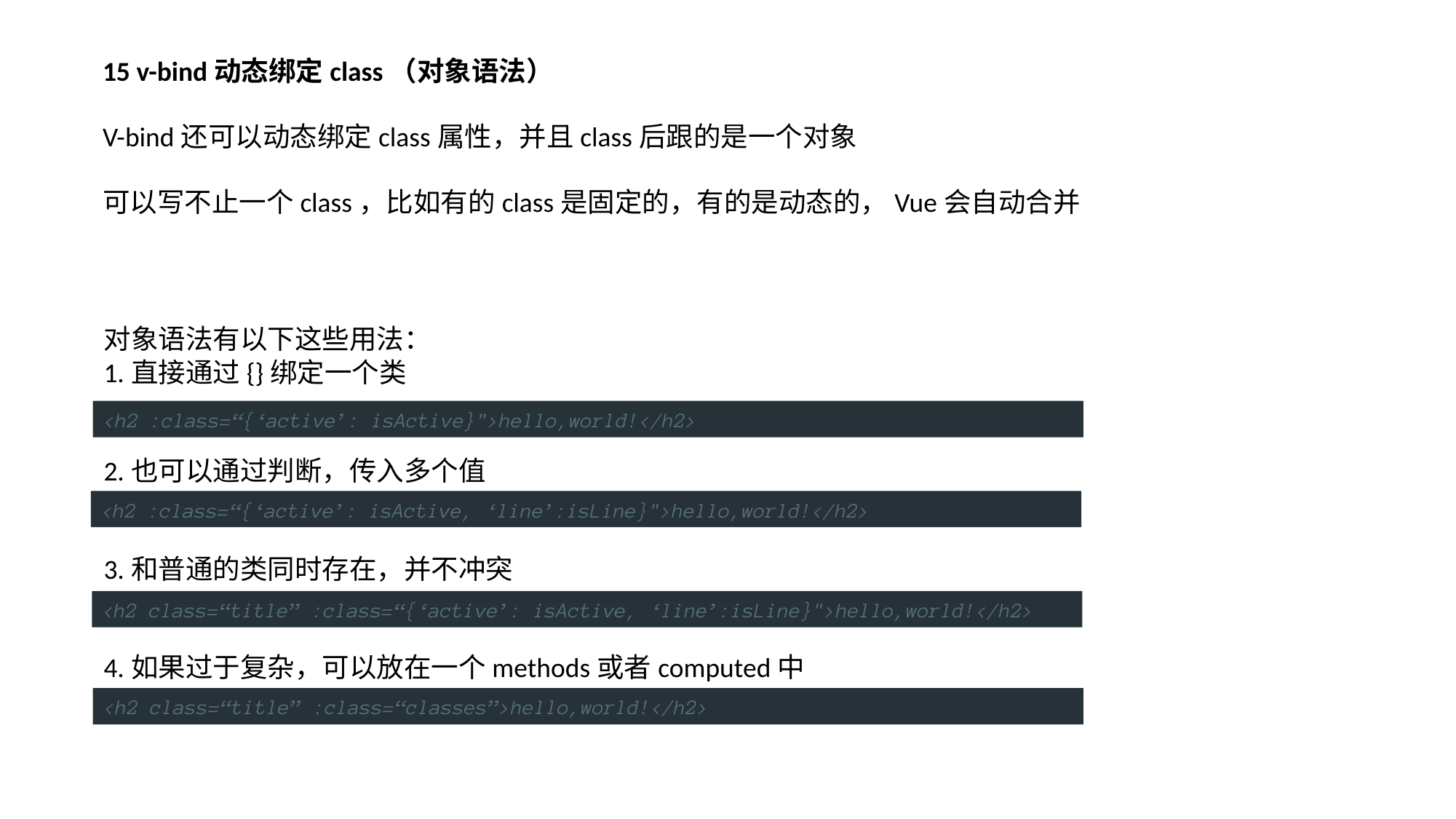

15 v-bind动态绑定class（对象语法）

V-bind还可以动态绑定class属性，并且class后跟的是一个对象

可以写不止一个class，比如有的class是固定的，有的是动态的，Vue会自动合并

对象语法有以下这些用法：
1.直接通过{}绑定一个类

2.也可以通过判断，传入多个值

3.和普通的类同时存在，并不冲突

4.如果过于复杂，可以放在一个methods或者computed中

<h2 :class=“{‘active’: isActive}">hello,world!</h2>
<h2 :class=“{‘active’: isActive, ‘line’:isLine}">hello,world!</h2>
<h2 class=“title” :class=“{‘active’: isActive, ‘line’:isLine}">hello,world!</h2>
<h2 class=“title” :class=“classes”>hello,world!</h2>